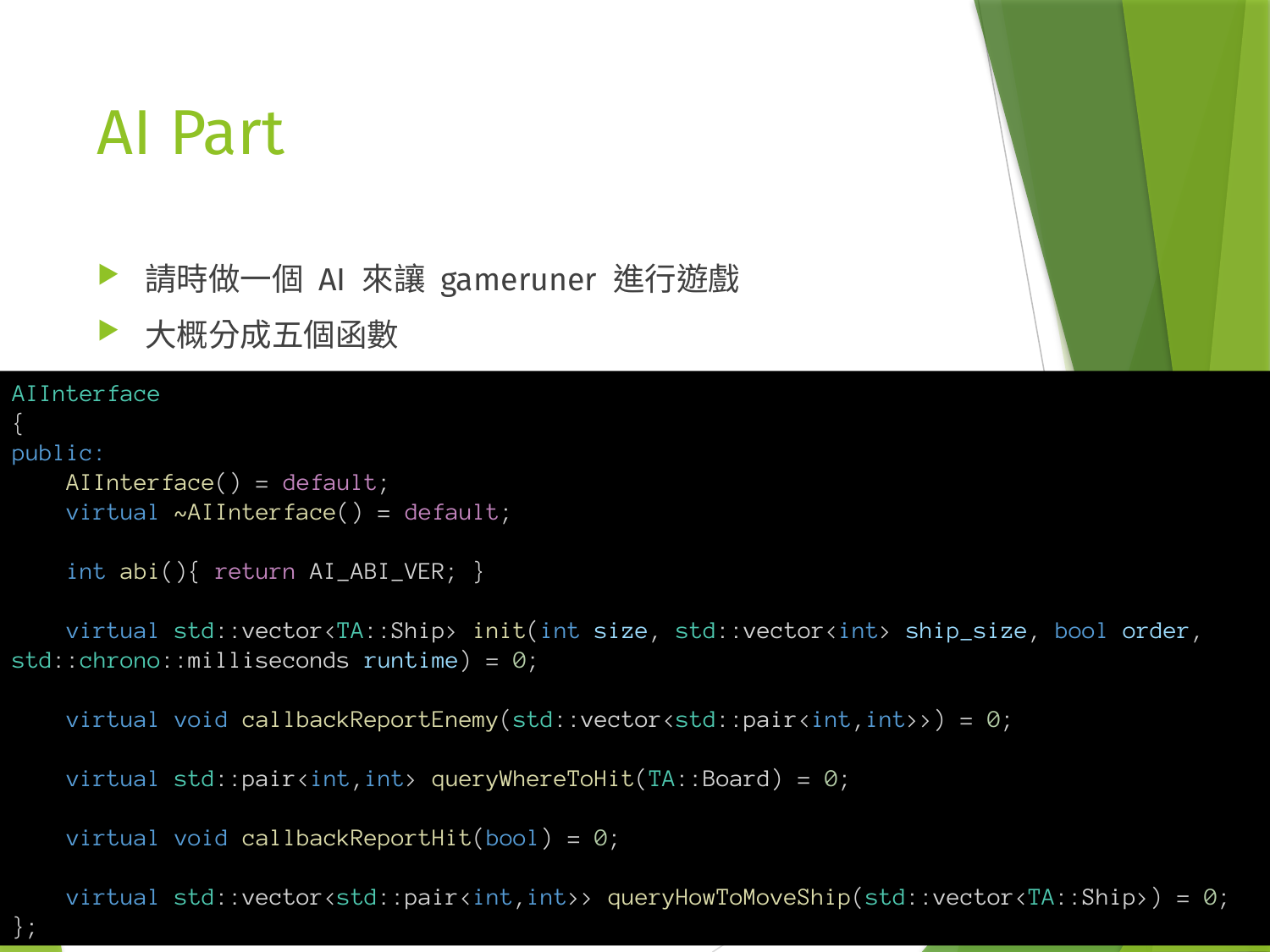

# AI Part
請時做一個 AI 來讓 gameruner 進行遊戲
大概分成五個函數
AIInterface
{
public:
    AIInterface() = default;
    virtual ~AIInterface() = default;
    int abi(){ return AI_ABI_VER; }
    virtual std::vector<TA::Ship> init(int size, std::vector<int> ship_size, bool order, std::chrono::milliseconds runtime) = 0;
    virtual void callbackReportEnemy(std::vector<std::pair<int,int>>) = 0;
    virtual std::pair<int,int> queryWhereToHit(TA::Board) = 0;

    virtual void callbackReportHit(bool) = 0;
    virtual std::vector<std::pair<int,int>> queryHowToMoveShip(std::vector<TA::Ship>) = 0;
};